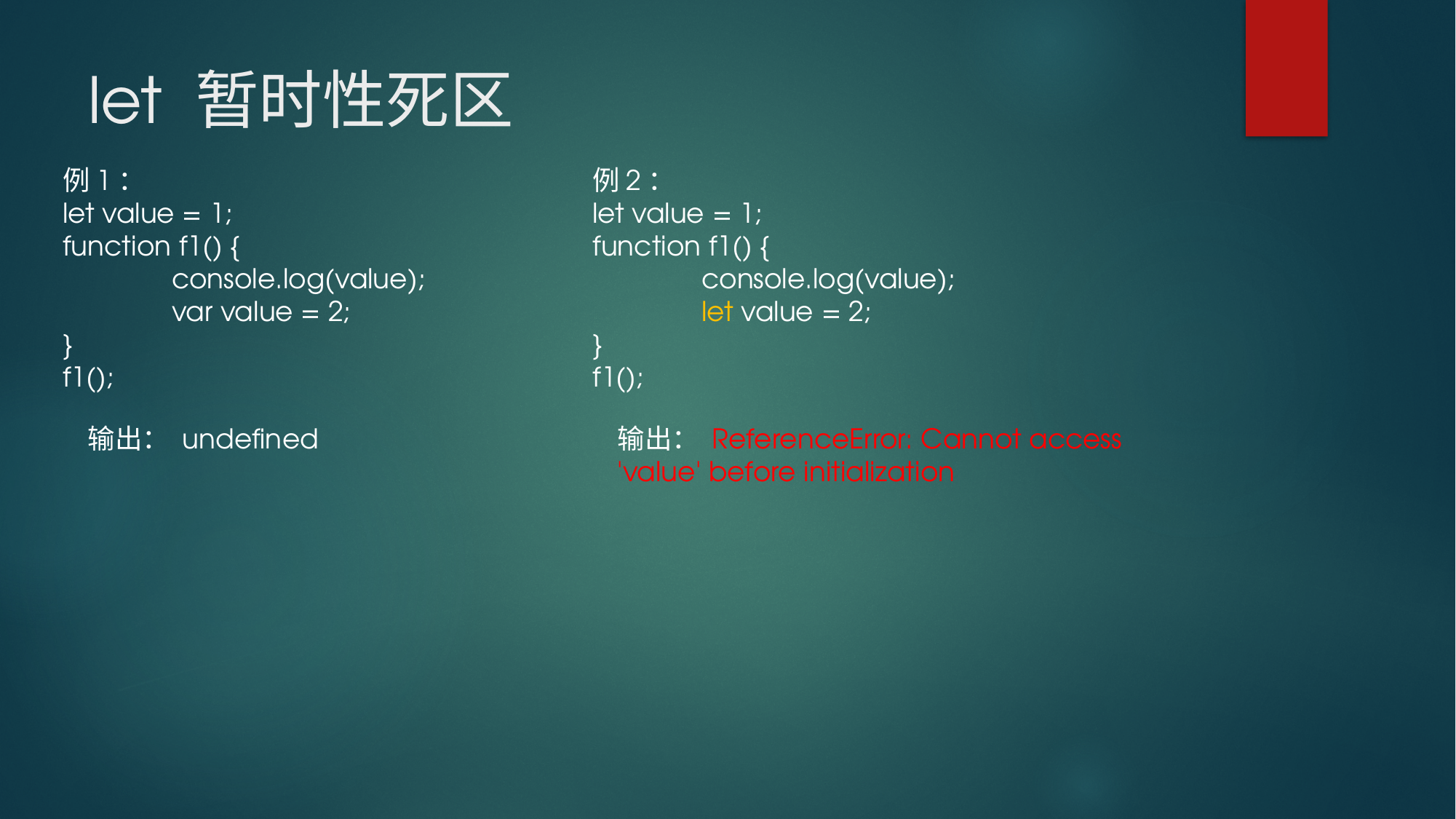

# let 暂时性死区
例1：
let value = 1;
function f1() {
	console.log(value);
	var value = 2;
}
f1();
例2：
let value = 1;
function f1() {
	console.log(value);
	let value = 2;
}
f1();
输出： undefined
输出： ReferenceError: Cannot access 'value' before initialization